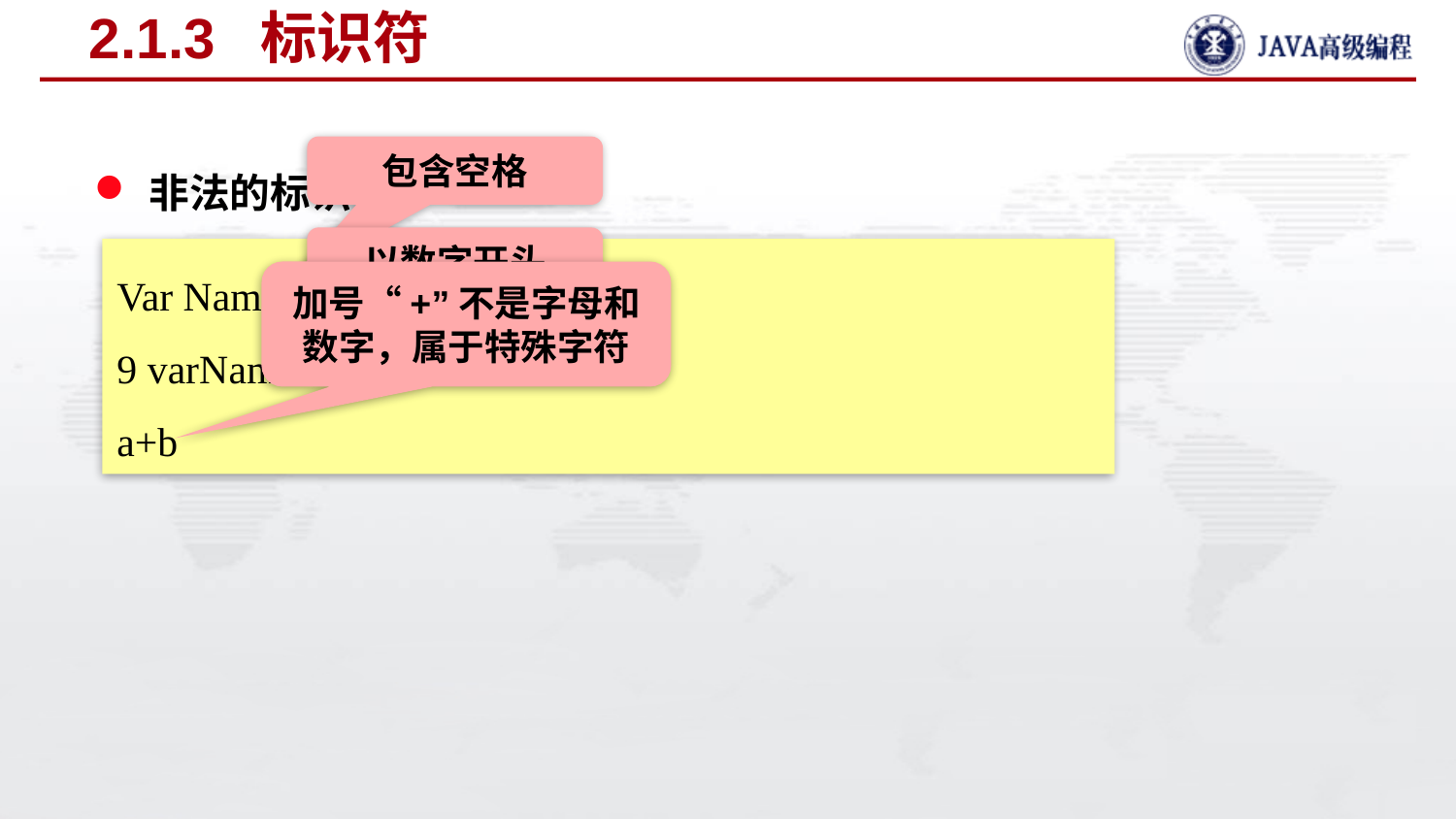

# 2.1.3  标识符
包含空格
非法的标识符
以数字开头
Var Name
9 varName
a+b
加号“+”不是字母和数字，属于特殊字符